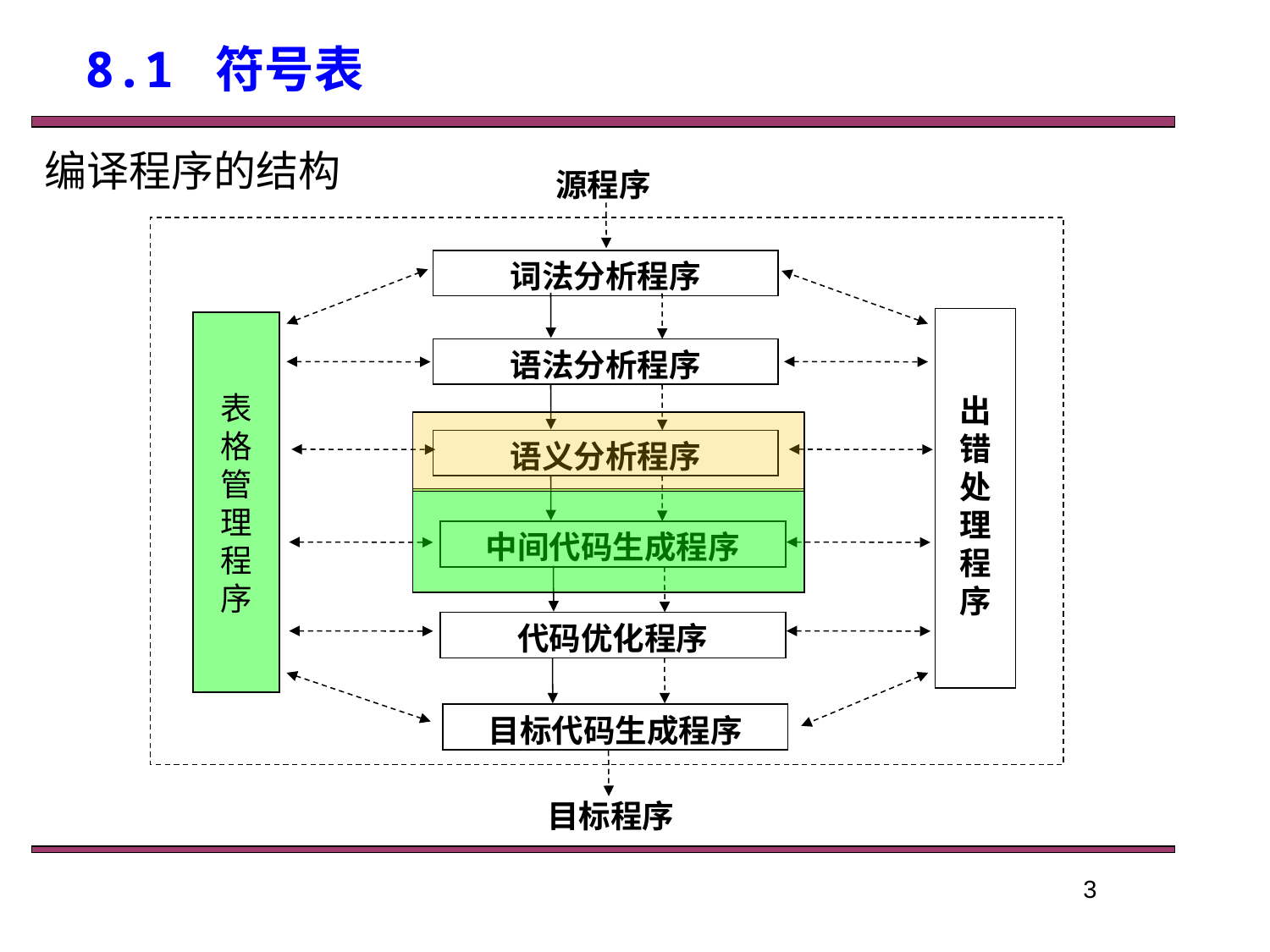

8.1 符号表
编译程序的结构
源程序

词法分析程序

出错处理程序
表
格
管
理
程
序
语法分析程序

语义分析程序

中间代码生成程序

代码优化程序

目标代码生成程序

目标程序

3